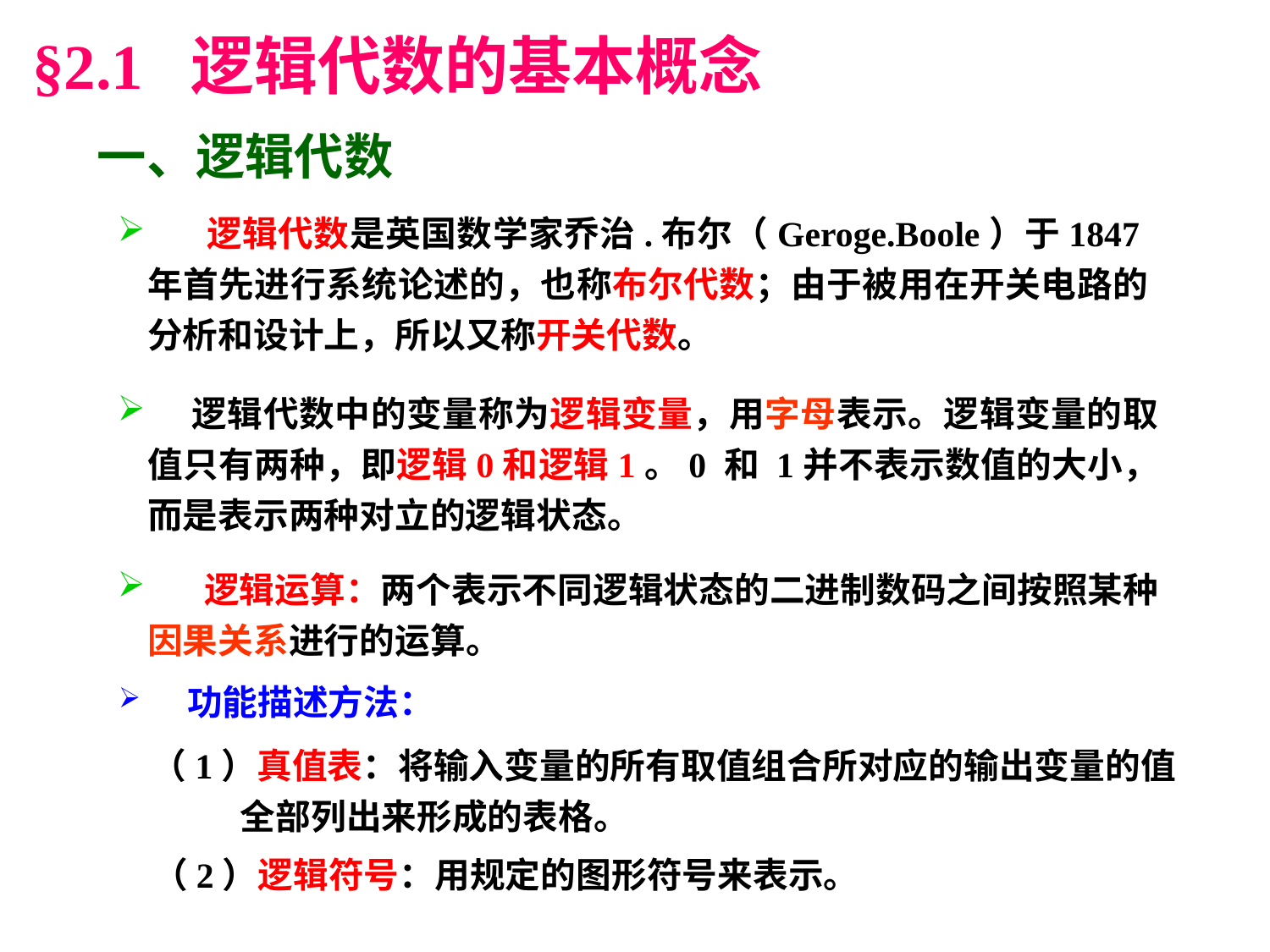

§2.1  逻辑代数的基本概念
一、逻辑代数
      逻辑代数是英国数学家乔治.布尔（Geroge.Boole）于1847年首先进行系统论述的，也称布尔代数；由于被用在开关电路的分析和设计上，所以又称开关代数。
　 逻辑代数中的变量称为逻辑变量，用字母表示。逻辑变量的取值只有两种，即逻辑0和逻辑1。0 和 1并不表示数值的大小，而是表示两种对立的逻辑状态。
      逻辑运算：两个表示不同逻辑状态的二进制数码之间按照某种因果关系进行的运算。
     功能描述方法：
（1）真值表：将输入变量的所有取值组合所对应的输出变量的值
          全部列出来形成的表格。
（2）逻辑符号：用规定的图形符号来表示。